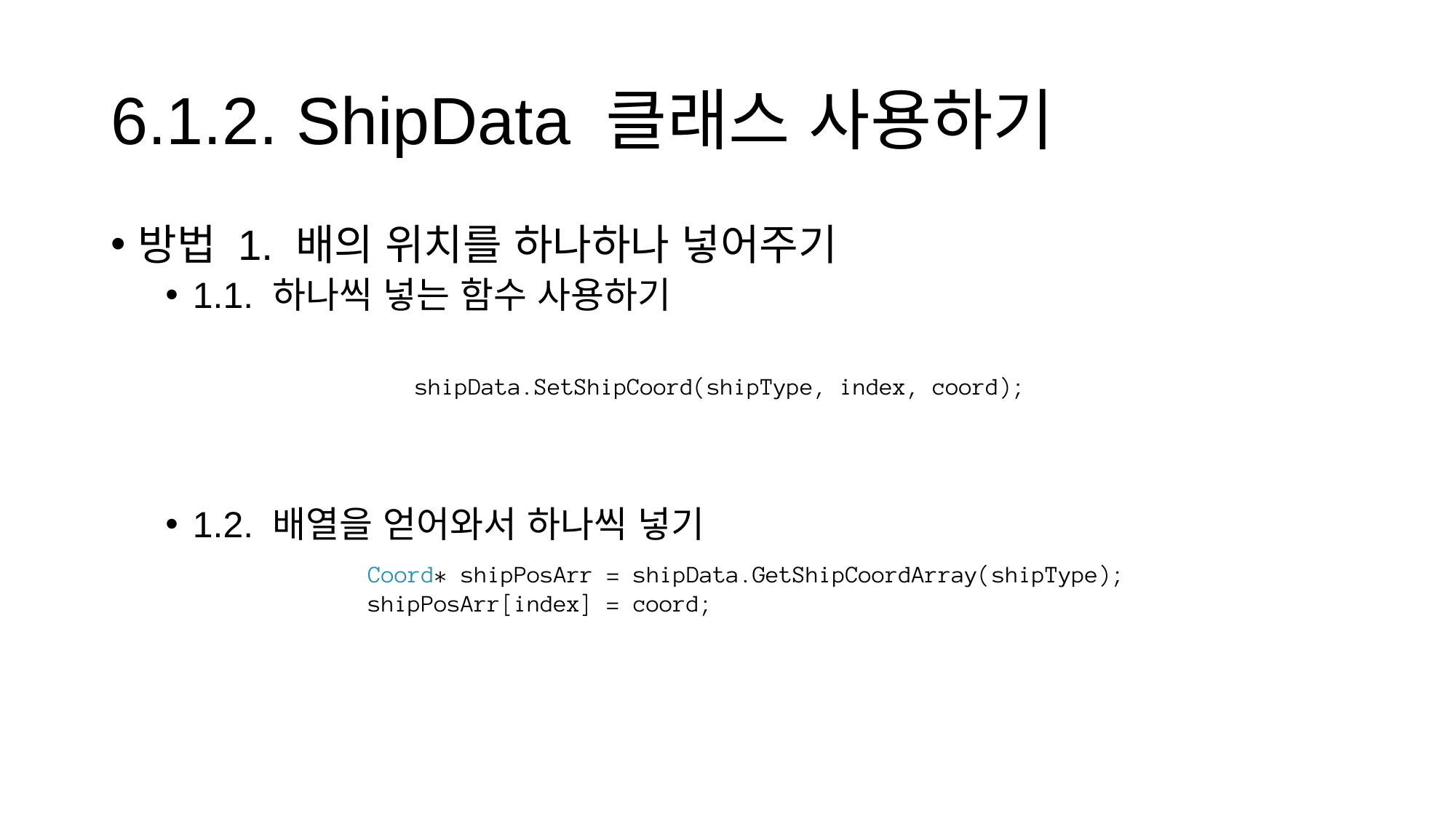

# 6.1.2. ShipData 클래스 사용하기
방법 1. 배의 위치를 하나하나 넣어주기
1.1. 하나씩 넣는 함수 사용하기

1.2. 배열을 얻어와서 하나씩 넣기
shipData.SetShipCoord(shipType, index, coord);
Coord* shipPosArr = shipData.GetShipCoordArray(shipType);
shipPosArr[index] = coord;